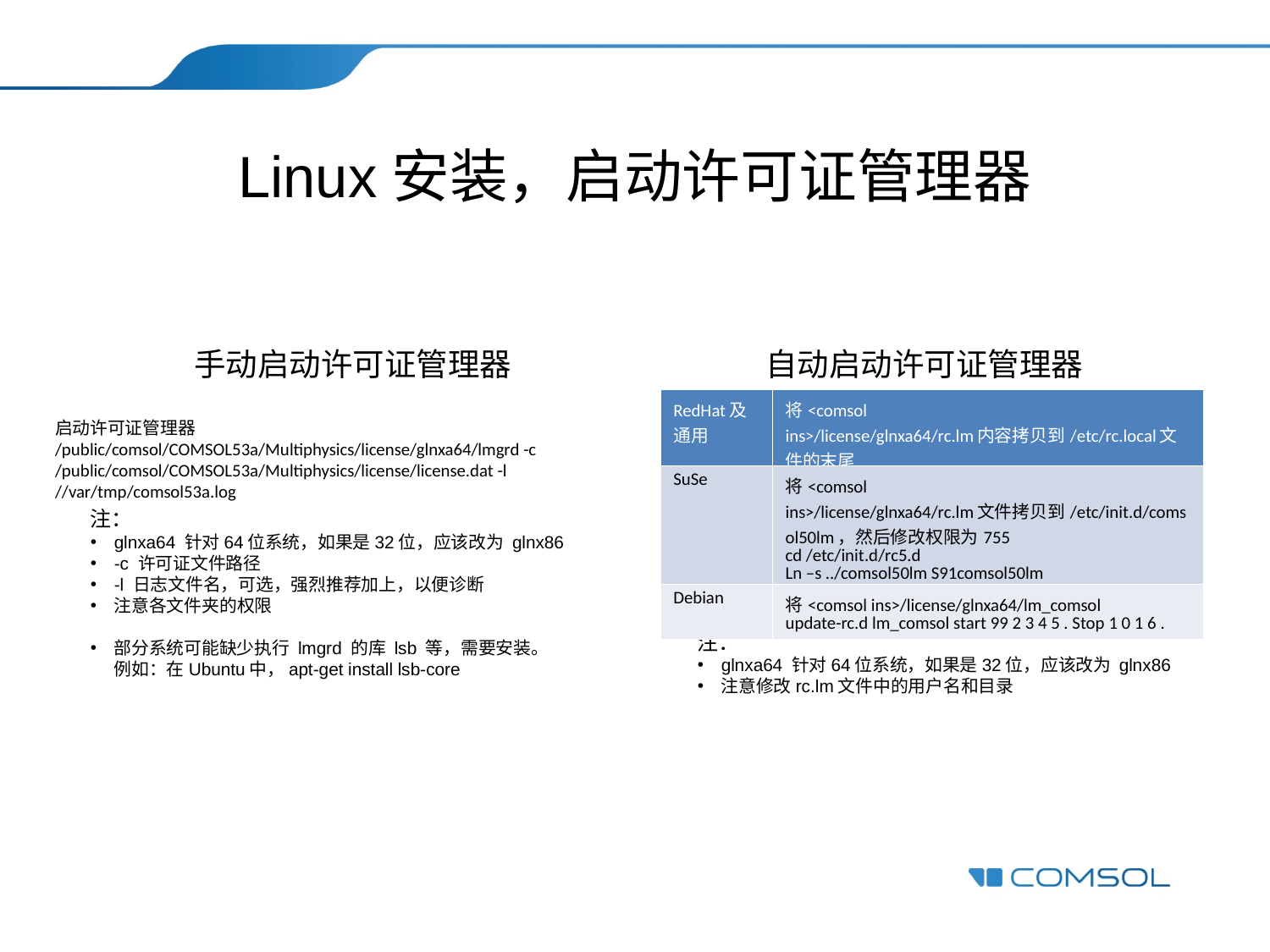

# Linux安装，启动许可证管理器
手动启动许可证管理器
自动启动许可证管理器
| RedHat及通用 | 将<comsol ins>/license/glnxa64/rc.lm内容拷贝到/etc/rc.local文件的末尾 |
| --- | --- |
| SuSe | 将<comsol ins>/license/glnxa64/rc.lm文件拷贝到/etc/init.d/comsol50lm，然后修改权限为755 cd /etc/init.d/rc5.d Ln –s ../comsol50lm S91comsol50lm |
| Debian | 将<comsol ins>/license/glnxa64/lm\_comsol update-rc.d lm\_comsol start 99 2 3 4 5 . Stop 1 0 1 6 . |
启动许可证管理器
/public/comsol/COMSOL53a/Multiphysics/license/glnxa64/lmgrd -c /public/comsol/COMSOL53a/Multiphysics/license/license.dat -l //var/tmp/comsol53a.log
注：
glnxa64 针对64位系统，如果是32位，应该改为 glnx86
-c 许可证文件路径
-l 日志文件名，可选，强烈推荐加上，以便诊断
注意各文件夹的权限

部分系统可能缺少执行 lmgrd 的库 lsb 等，需要安装。
例如：在Ubuntu中，apt-get install lsb-core
注：
glnxa64 针对64位系统，如果是32位，应该改为 glnx86
注意修改rc.lm文件中的用户名和目录